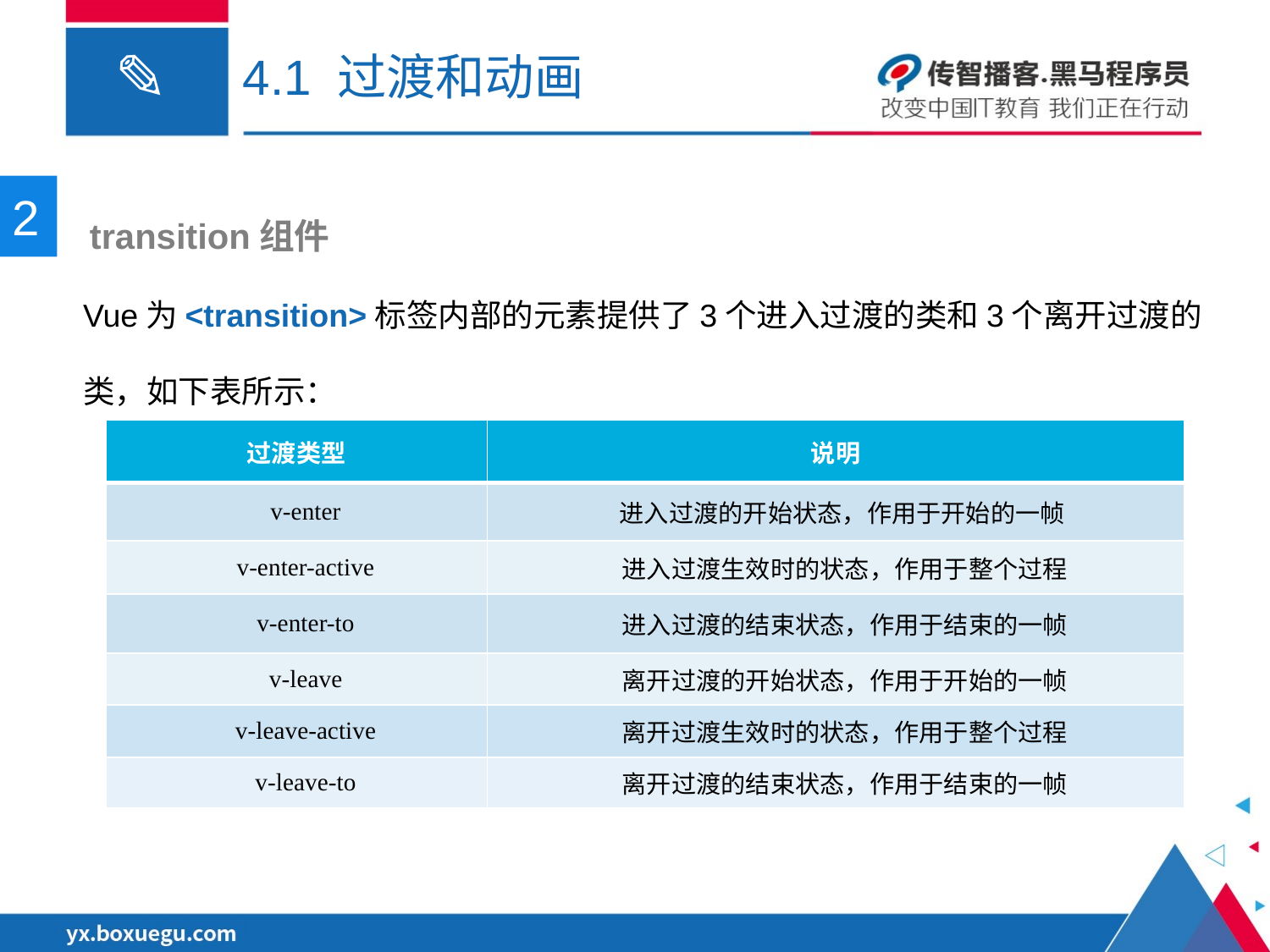

# 4.1 过渡和动画

2
  transition组件
Vue为<transition>标签内部的元素提供了3个进入过渡的类和3个离开过渡的类，如下表所示：
| 过渡类型 | 说明 |
| --- | --- |
| v-enter | 进入过渡的开始状态，作用于开始的一帧 |
| v-enter-active | 进入过渡生效时的状态，作用于整个过程 |
| v-enter-to | 进入过渡的结束状态，作用于结束的一帧 |
| v-leave | 离开过渡的开始状态，作用于开始的一帧 |
| v-leave-active | 离开过渡生效时的状态，作用于整个过程 |
| v-leave-to | 离开过渡的结束状态，作用于结束的一帧 |